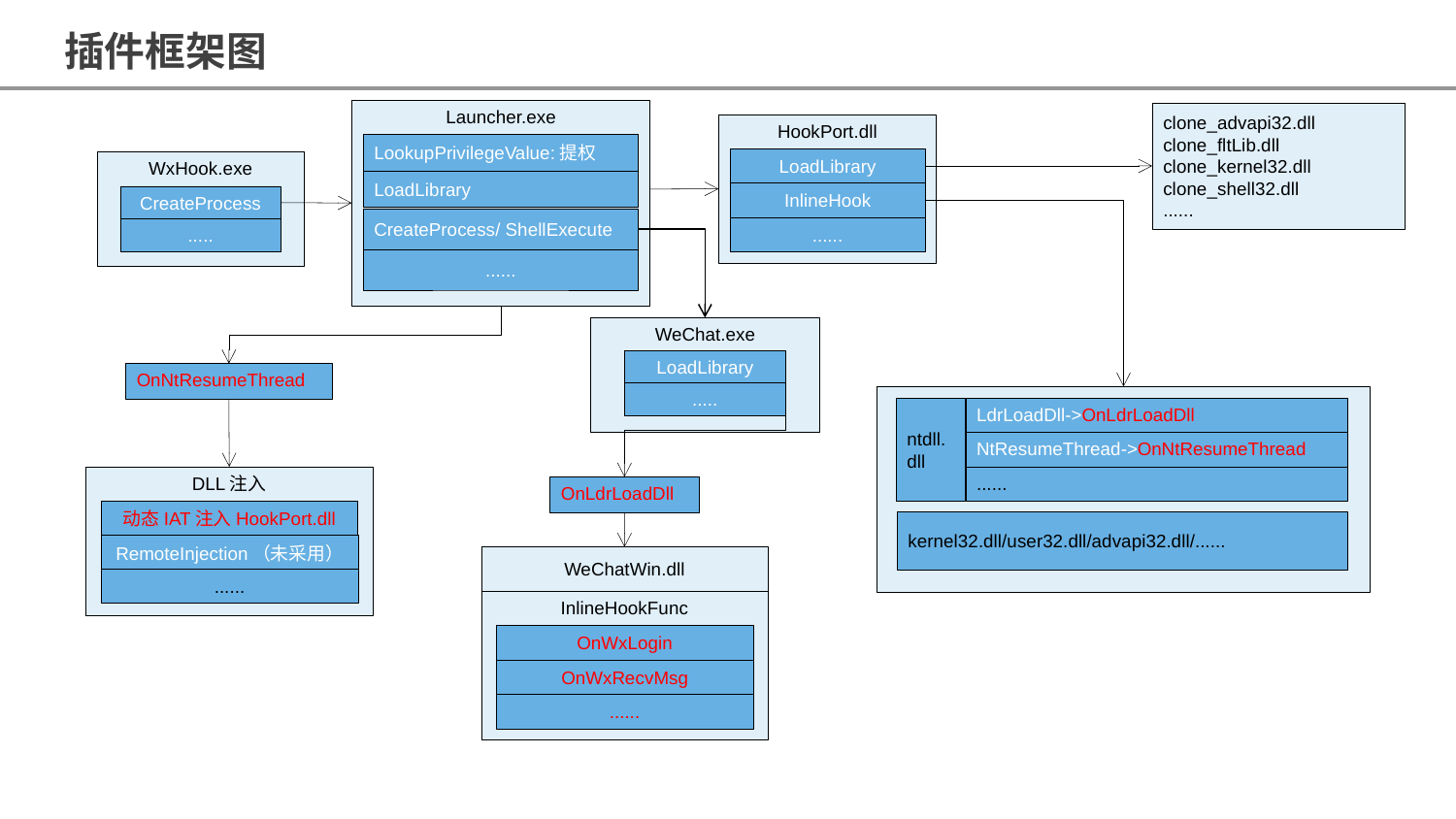

插件框架图
Launcher.exe
LookupPrivilegeValue:提权
LoadLibrary
CreateProcess/ ShellExecute
......
clone_advapi32.dll
clone_fltLib.dll
clone_kernel32.dll
clone_shell32.dll
......
HookPort.dll
LoadLibrary
InlineHook
......
WxHook.exe
CreateProcess
.....
WeChat.exe
LoadLibrary
.....
OnNtResumeThread

ntdll.dll
LdrLoadDll->OnLdrLoadDll
NtResumeThread->OnNtResumeThread
......
kernel32.dll/user32.dll/advapi32.dll/......
DLL注入
动态IAT注入HookPort.dll
RemoteInjection（未采用）
......
OnLdrLoadDll
WeChatWin.dll
InlineHookFunc
OnWxLogin
OnWxRecvMsg
......